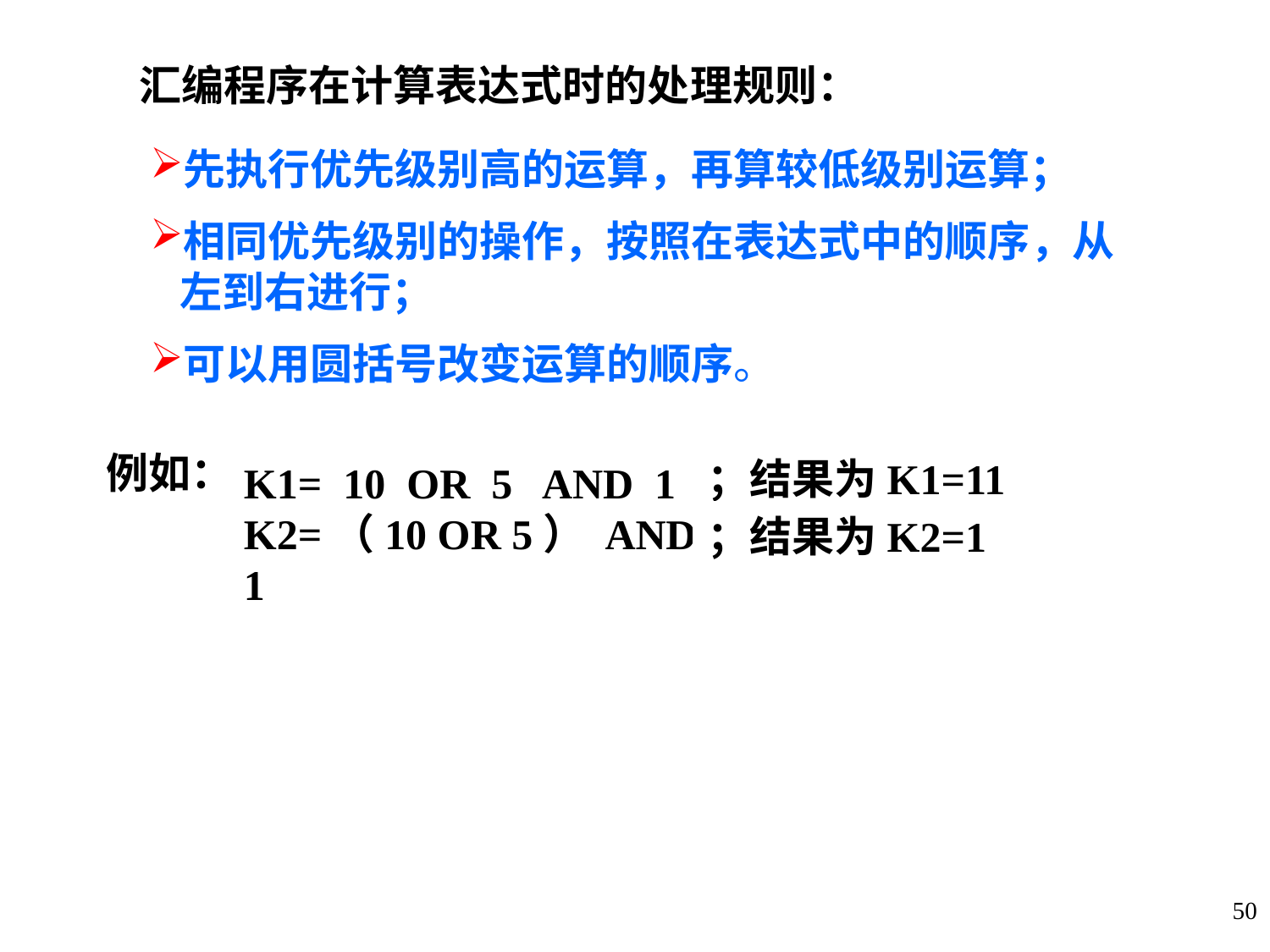

汇编程序在计算表达式时的处理规则：
先执行优先级别高的运算，再算较低级别运算；
相同优先级别的操作，按照在表达式中的顺序，从左到右进行；
可以用圆括号改变运算的顺序。
例如：
；结果为K1=11
K1=  10  OR  5   AND  1
K2=（10 OR 5） AND 1
；结果为K2=1
50